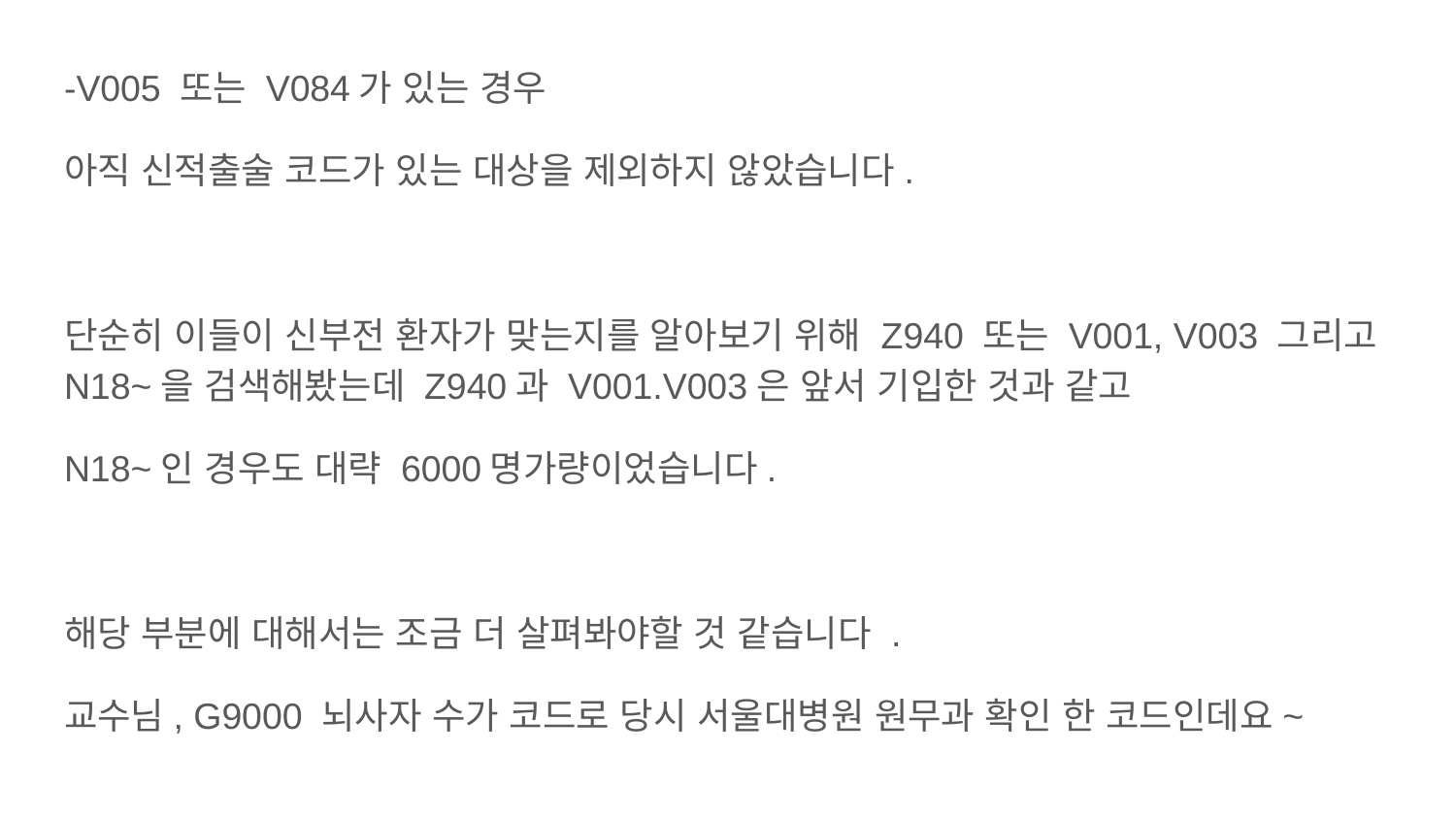

-V005 또는 V084가 있는 경우
아직 신적출술 코드가 있는 대상을 제외하지 않았습니다.

단순히 이들이 신부전 환자가 맞는지를 알아보기 위해 Z940 또는 V001, V003 그리고 N18~을 검색해봤는데 Z940과 V001.V003은 앞서 기입한 것과 같고
N18~인 경우도 대략 6000명가량이었습니다.

해당 부분에 대해서는 조금 더 살펴봐야할 것 같습니다 .
교수님, G9000 뇌사자 수가 코드로 당시 서울대병원 원무과 확인 한 코드인데요~